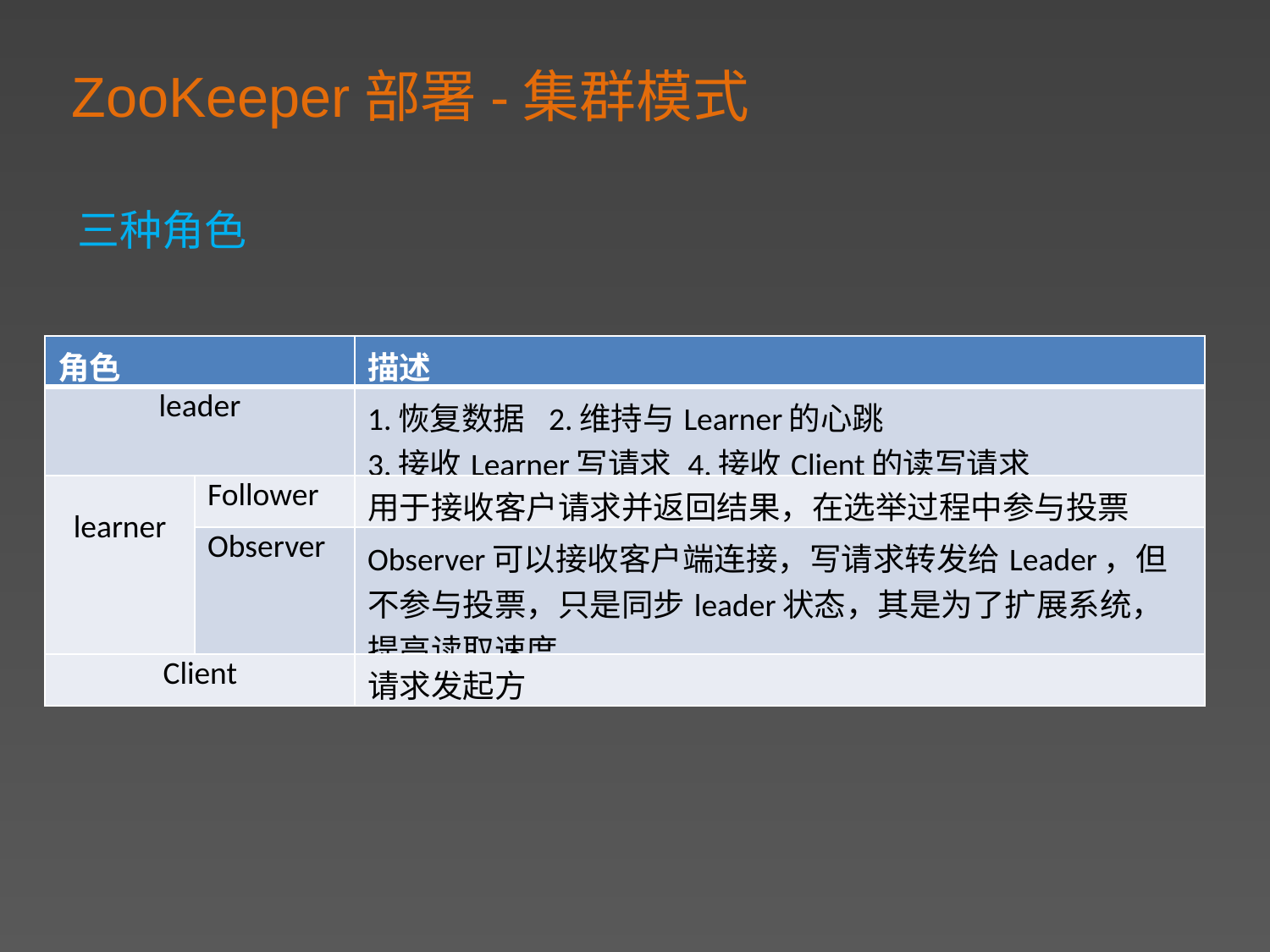

ZooKeeper部署-集群模式
三种角色

| 角色 |  | 描述 |
| --- | --- | --- |
| leader |  | 1.恢复数据 2.维持与Learner的心跳 3.接收Learner写请求 4.接收Client的读写请求 |
| learner | Follower | 用于接收客户请求并返回结果，在选举过程中参与投票 |
|  | Observer | Observer可以接收客户端连接，写请求转发给Leader，但不参与投票，只是同步leader状态，其是为了扩展系统，提高读取速度。 |
| Client |  | 请求发起方 |